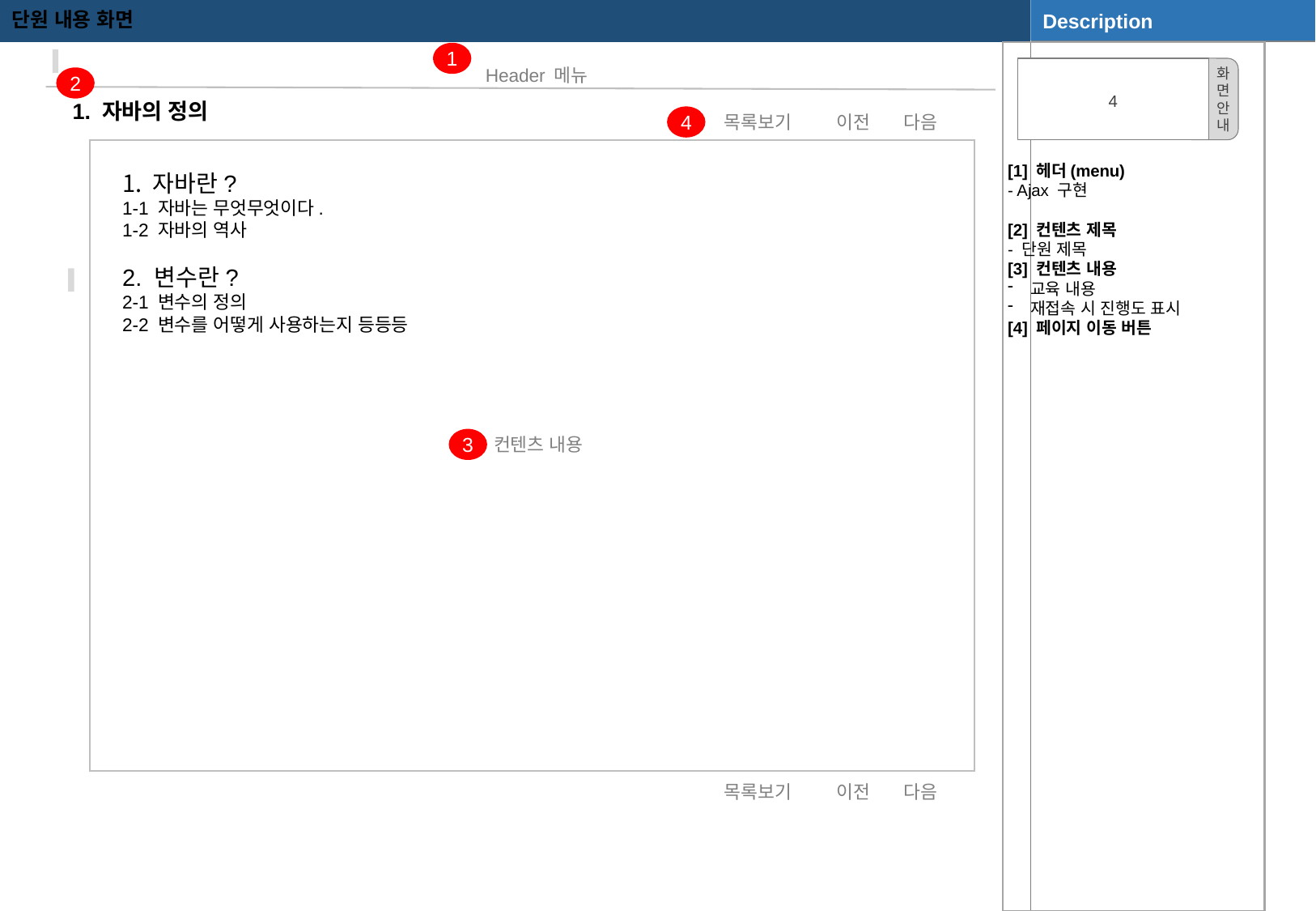

단원 내용 화면

[1] 헤더(menu)
- Ajax 구현

[2] 컨텐츠 제목
- 단원 제목
[3] 컨텐츠 내용
교육 내용
재접속 시 진행도 표시
[4] 페이지 이동 버튼
1
Header 메뉴

4
화
면
안
내
2
1. 자바의 정의
4
목록보기
이전
다음
|  |
| --- |
자바란?
1-1 자바는 무엇무엇이다.
1-2 자바의 역사

2. 변수란?
2-1 변수의 정의
2-2 변수를 어떻게 사용하는지 등등등

3
컨텐츠 내용
목록보기
이전
다음